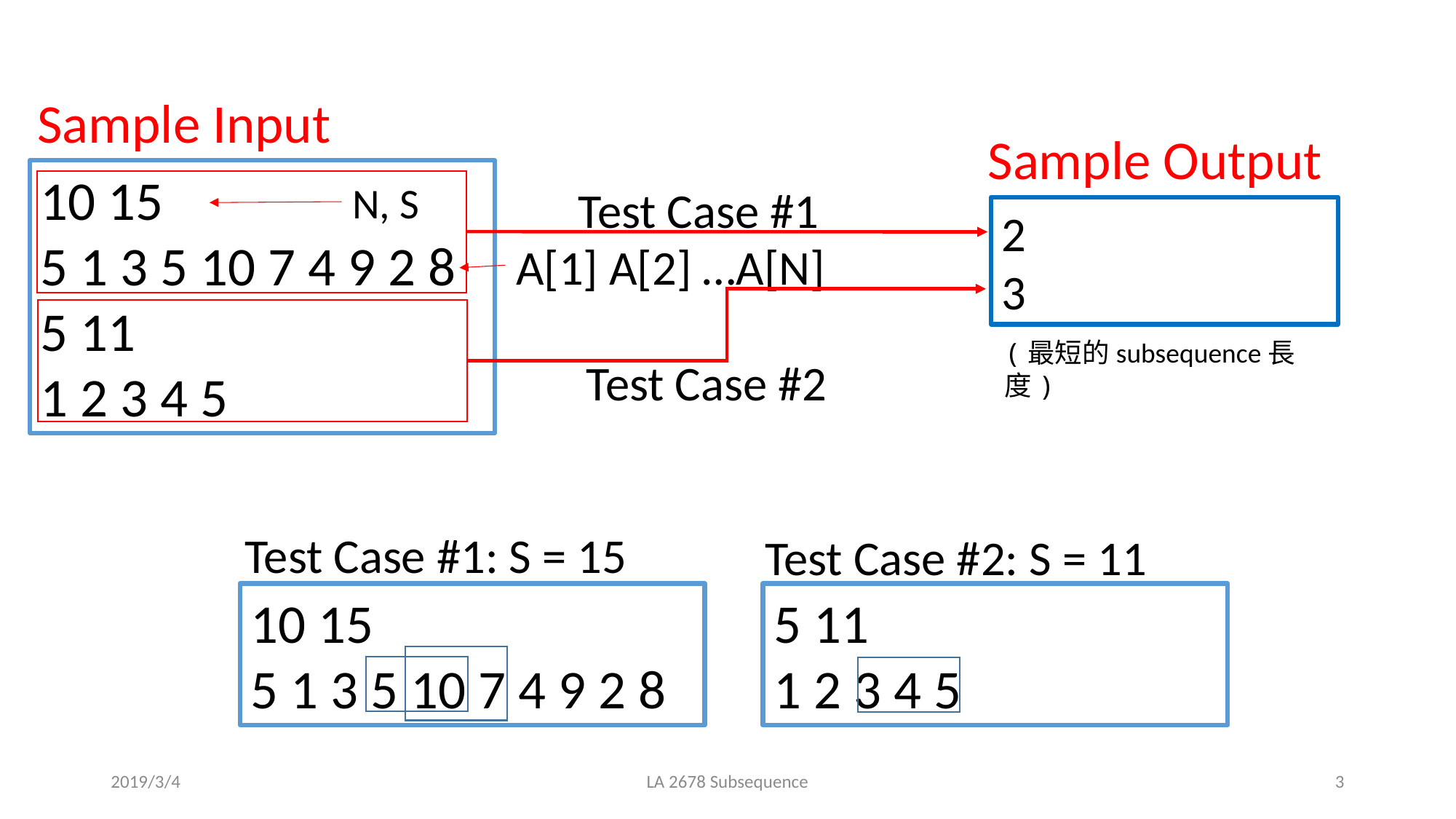

Sample Input
Sample Output
10 15
5 1 3 5 10 7 4 9 2 8
5 11
1 2 3 4 5
N, S

Test Case #1
2
3
A[1] A[2] …A[N]

(最短的subsequence長度)
Test Case #2
Test Case #1: S = 15
Test Case #2: S = 11
10 15
5 1 3 5 10 7 4 9 2 8
5 11
1 2 3 4 5

2019/3/4
LA 2678 Subsequence
3